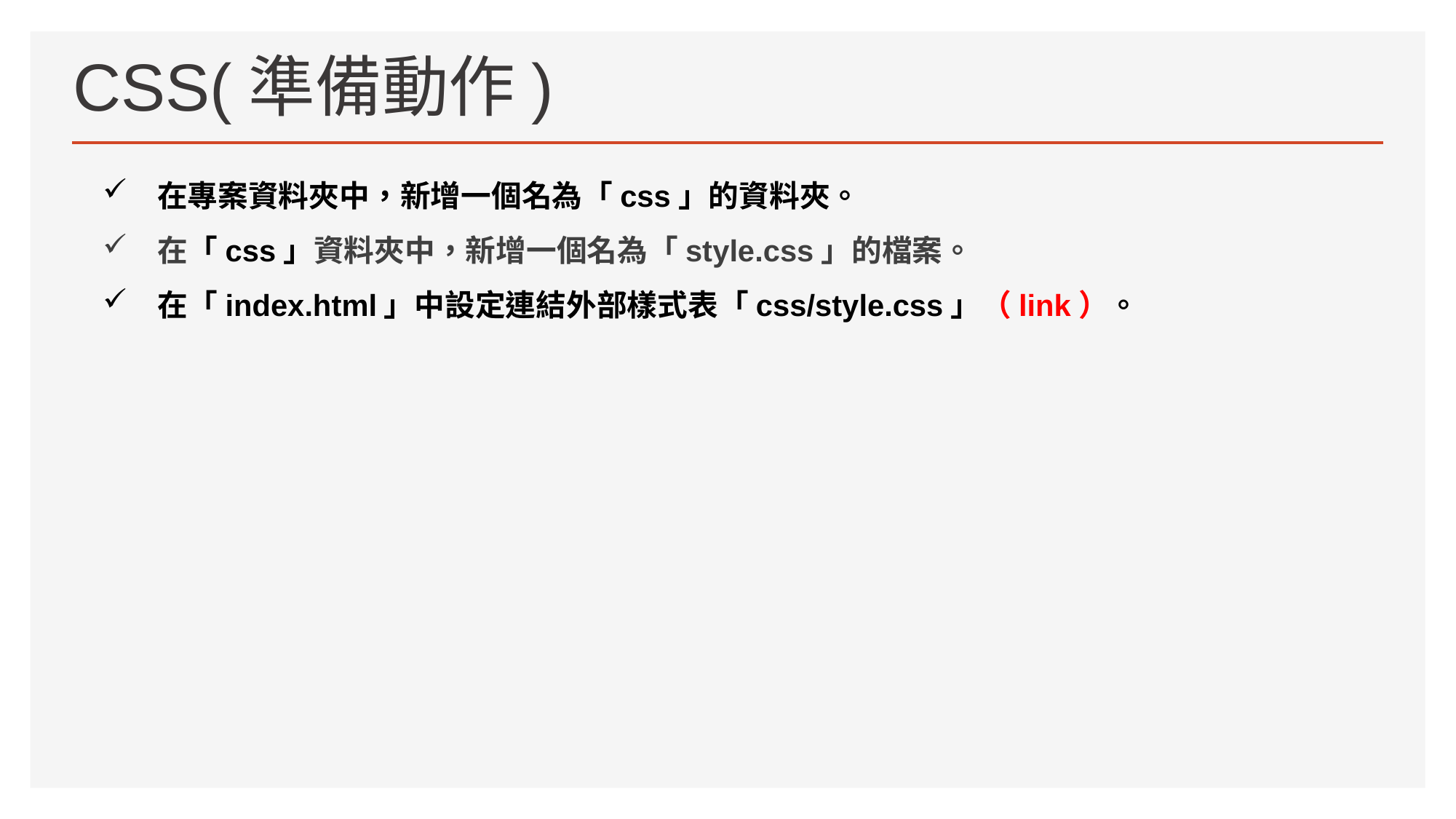

# CSS(準備動作)
在專案資料夾中，新增一個名為「css」的資料夾。
在「css」資料夾中，新增一個名為「style.css」的檔案。
在「index.html」中設定連結外部樣式表「css/style.css」（link）。